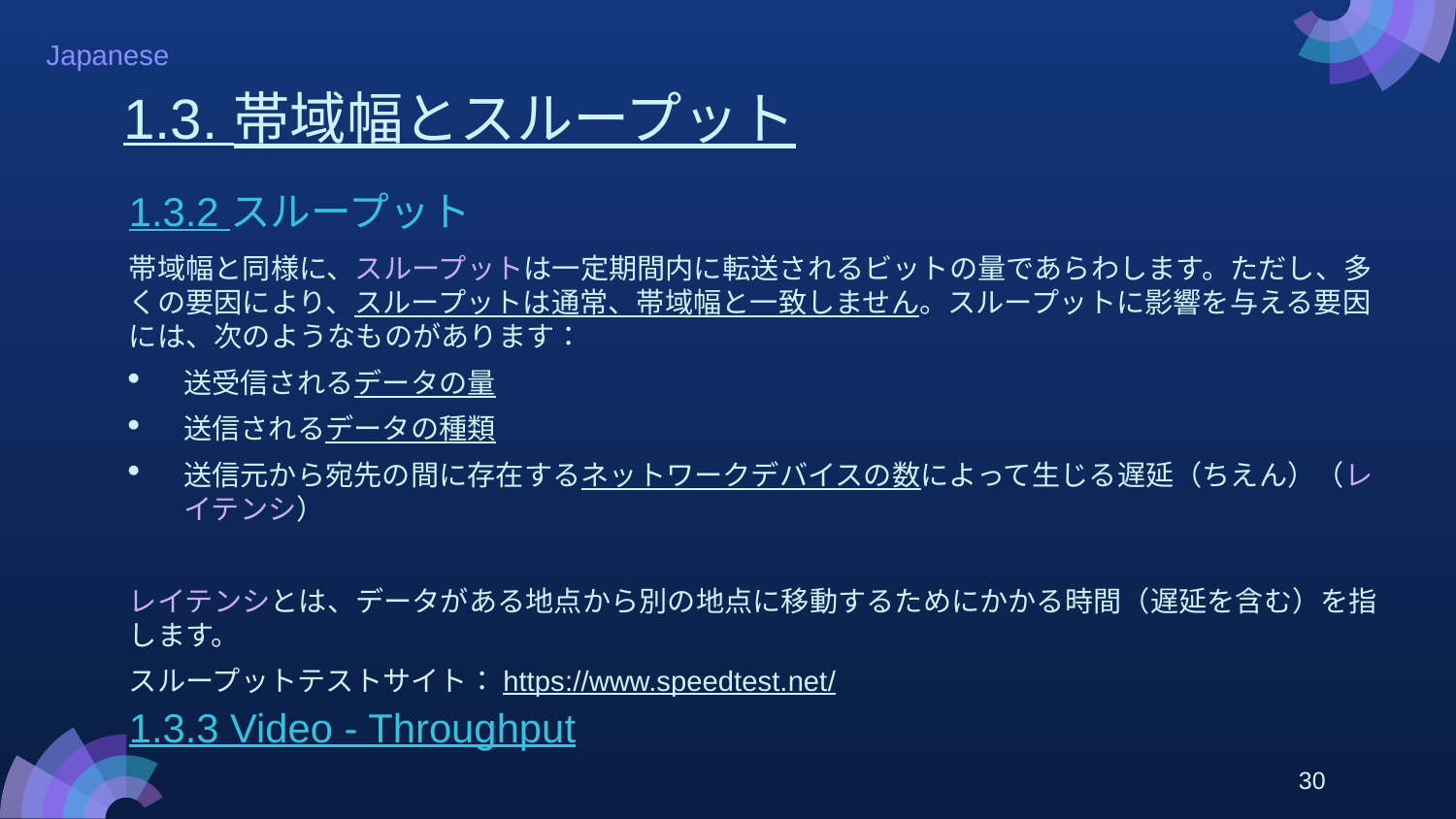

# 1.3. 帯域幅とスループット
1.3.2 スループット
帯域幅と同様に、スループットは一定期間内に転送されるビットの量であらわします。ただし、多くの要因により、スループットは通常、帯域幅と一致しません。スループットに影響を与える要因には、次のようなものがあります：
送受信されるデータの量
送信されるデータの種類
送信元から宛先の間に存在するネットワークデバイスの数によって生じる遅延（ちえん）（レイテンシ）

レイテンシとは、データがある地点から別の地点に移動するためにかかる時間（遅延を含む）を指します。
スループットテストサイト：https://www.speedtest.net/

1.3.3 Video - Throughput
30